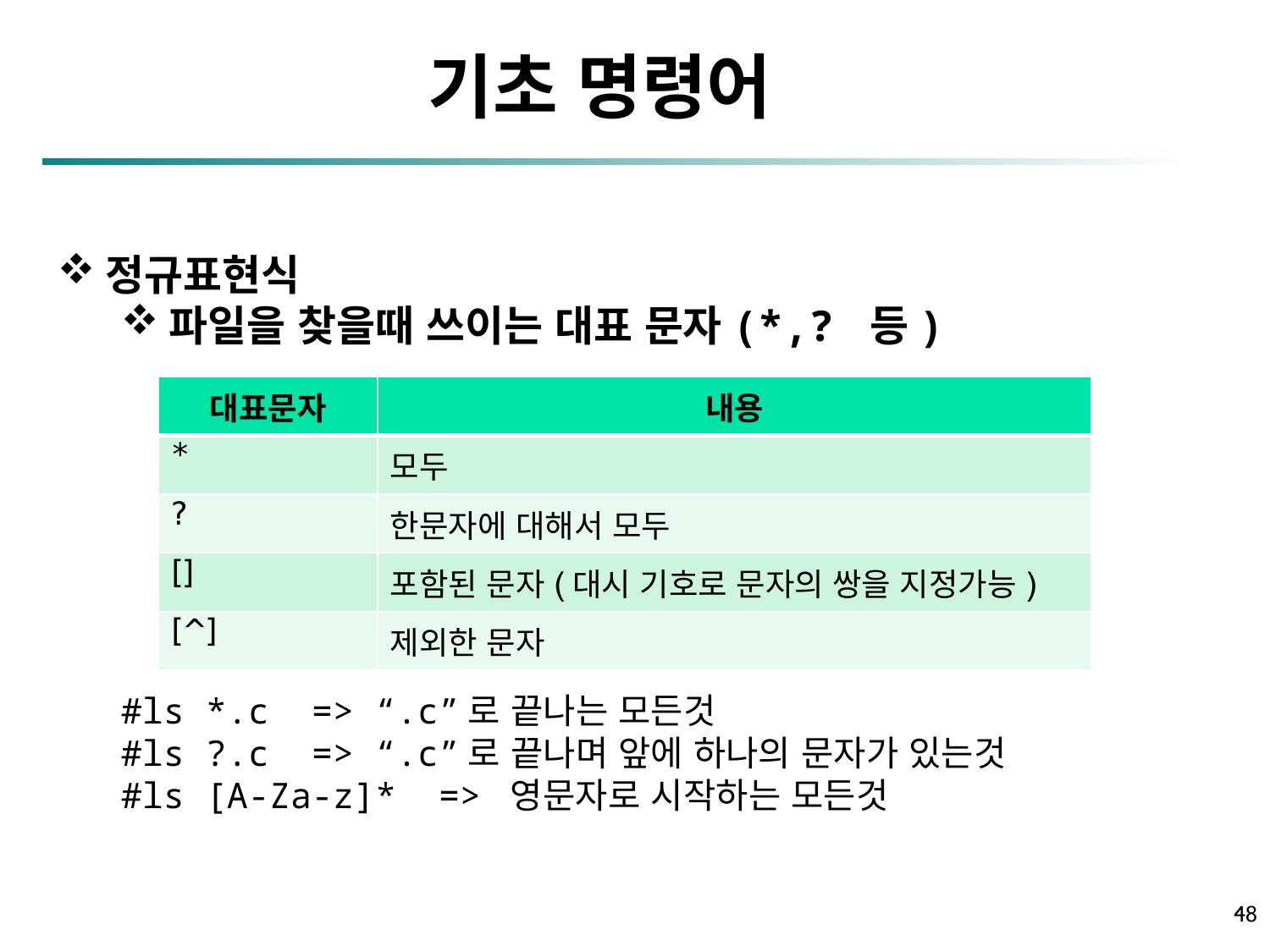

정규표현식
기초 명령어
정규표현식
파일을 찾을때 쓰이는 대표 문자(*,? 등)

#ls *.c  => “.c”로 끝나는 모든것
#ls ?.c  => “.c”로 끝나며 앞에 하나의 문자가 있는것
#ls [A-Za-z]*  => 영문자로 시작하는 모든것

| 대표문자 | 내용 |
| --- | --- |
| \* | 모두 |
| ? | 한문자에 대해서 모두 |
| [] | 포함된 문자(대시 기호로 문자의 쌍을 지정가능) |
| [^] | 제외한 문자 |
48